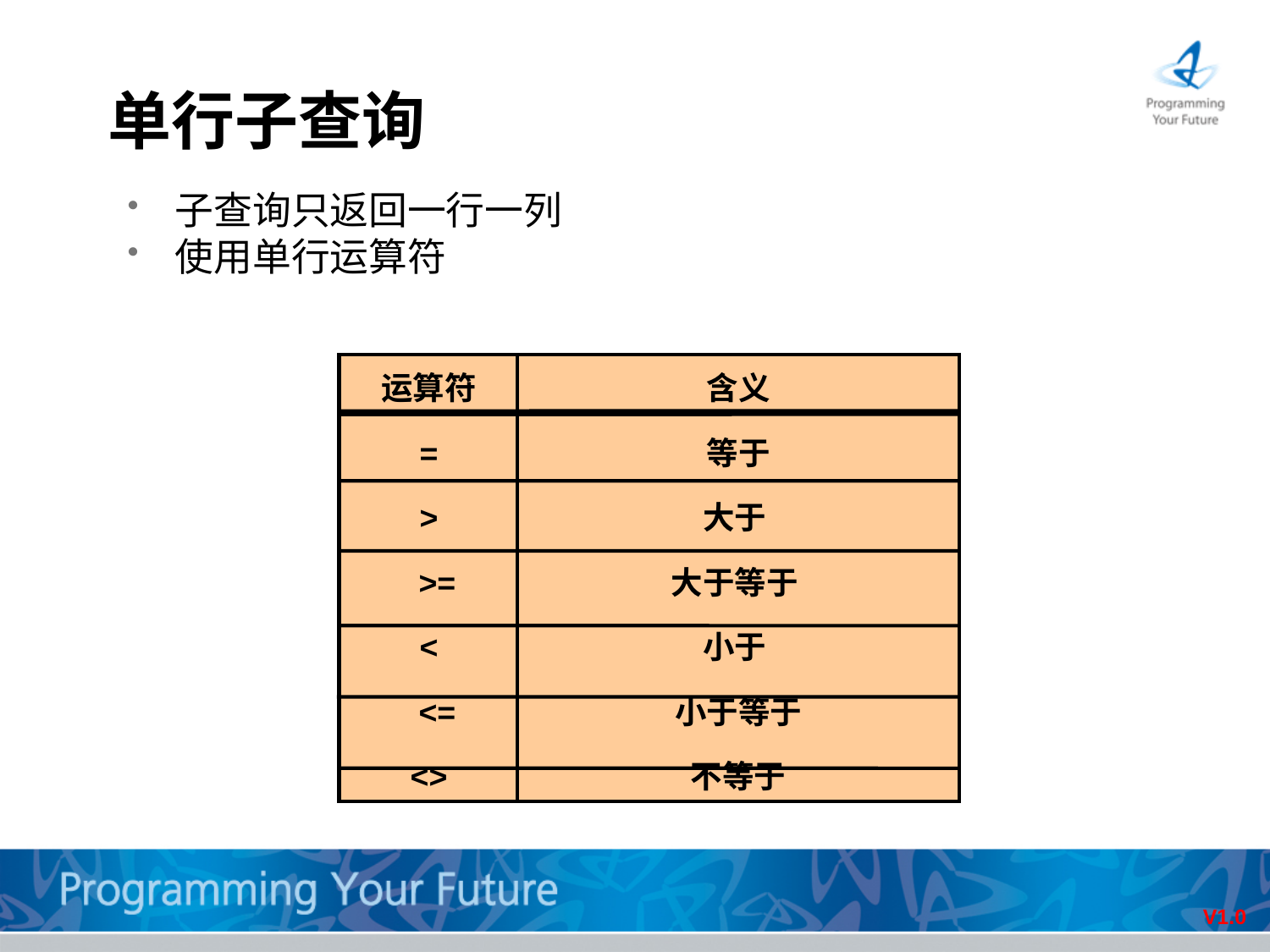

# 单行子查询
子查询只返回一行一列
使用单行运算符
运算符
=
>
      >=
<
      <=
<>
含义
等于
大于
大于等于
小于
小于等于
不等于